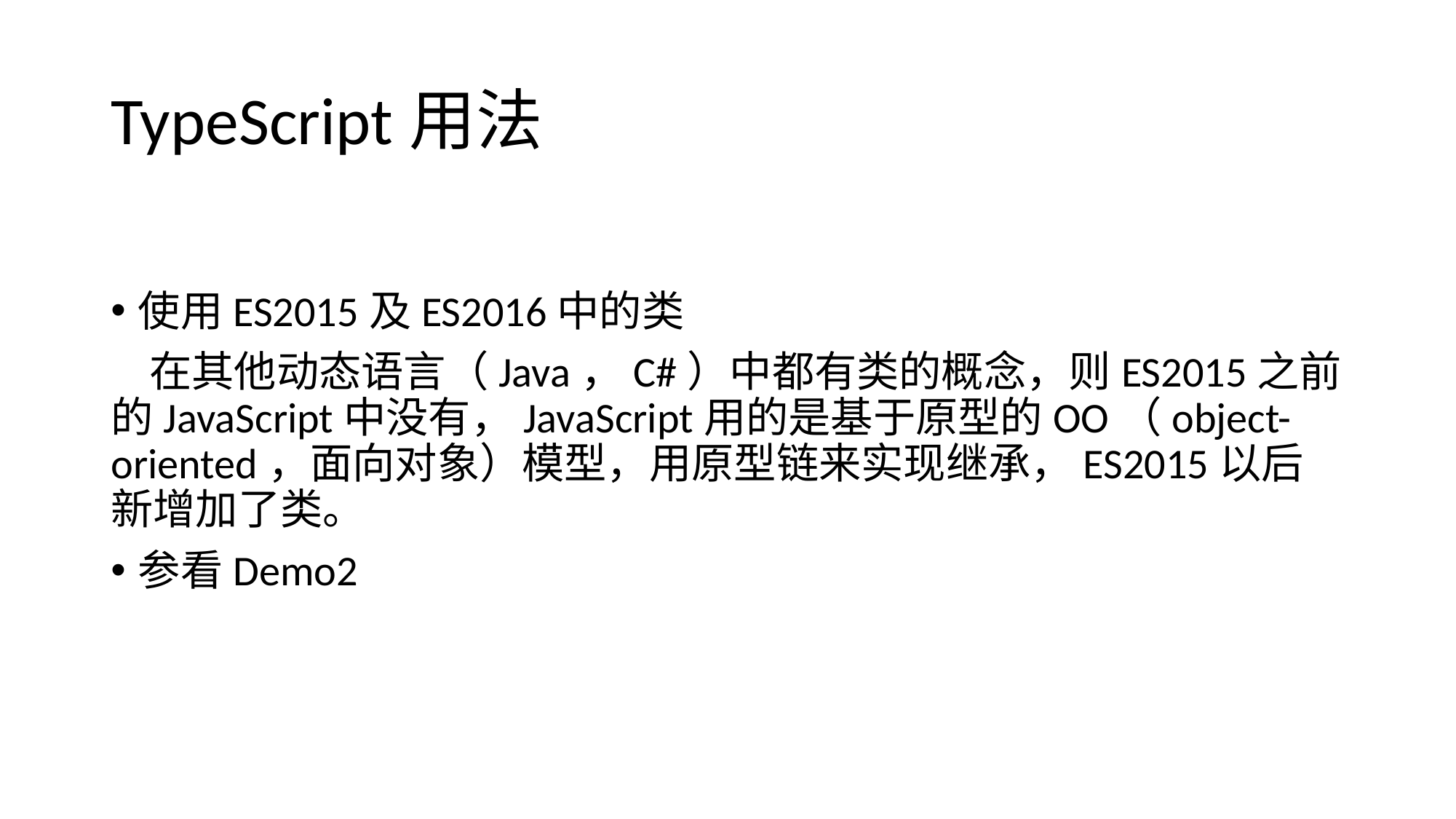

# TypeScript用法

使用ES2015及ES2016中的类
   在其他动态语言（Java，C#）中都有类的概念，则ES2015之前的JavaScript中没有，JavaScript用的是基于原型的OO（object-oriented，面向对象）模型，用原型链来实现继承，ES2015以后新增加了类。
参看Demo2